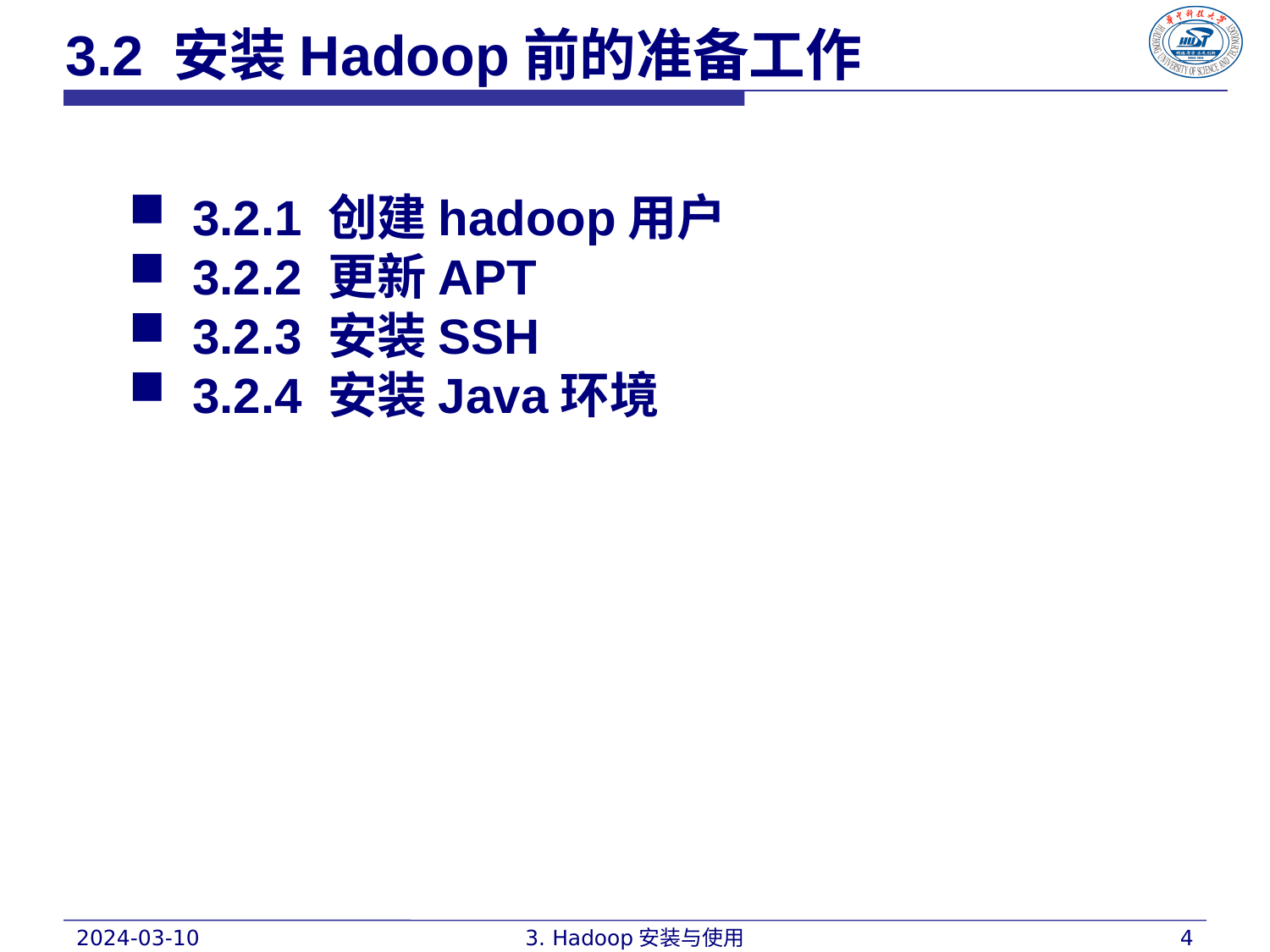

3.2 安装Hadoop前的准备工作
3.2.1 创建hadoop用户
3.2.2 更新APT
3.2.3 安装SSH
3.2.4 安装Java环境
2024-03-10
3. Hadoop安装与使用
4